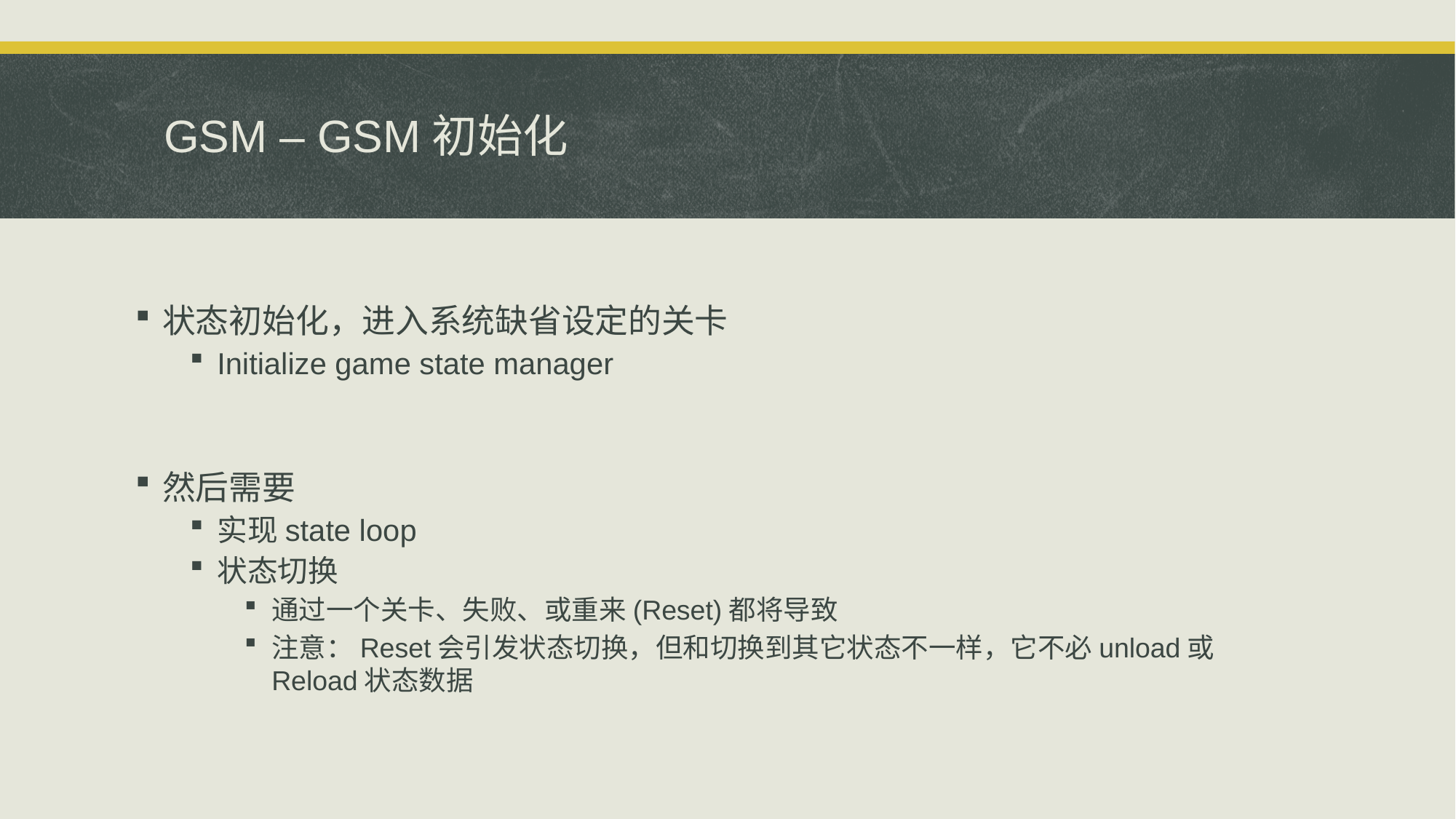

# GSM – GSM初始化
状态初始化，进入系统缺省设定的关卡
Initialize game state manager

然后需要
实现state loop
状态切换
通过一个关卡、失败、或重来(Reset)都将导致
注意：Reset会引发状态切换，但和切换到其它状态不一样，它不必unload或Reload状态数据